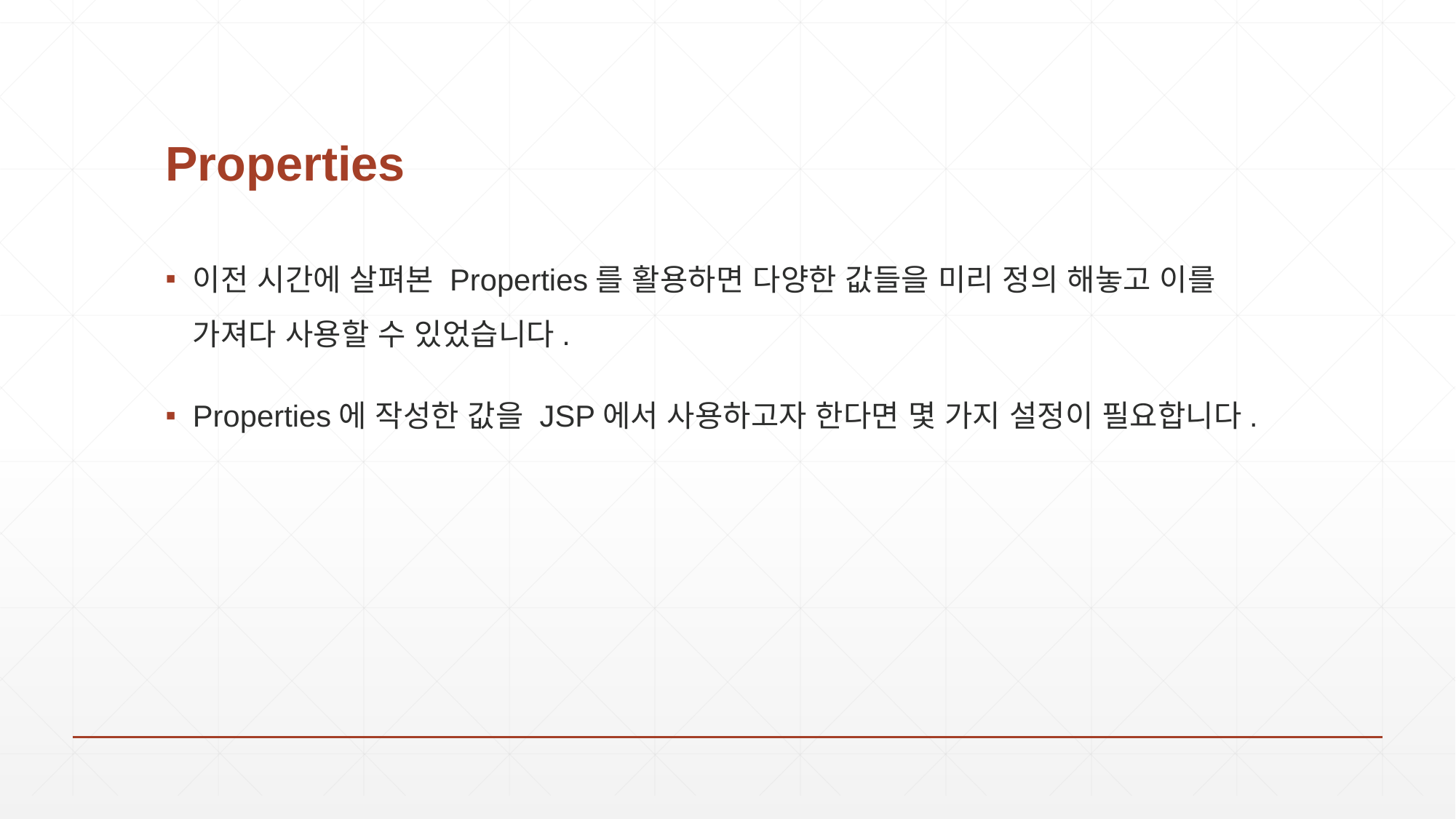

# Properties
이전 시간에 살펴본 Properties를 활용하면 다양한 값들을 미리 정의 해놓고 이를 가져다 사용할 수 있었습니다.
Properties에 작성한 값을 JSP에서 사용하고자 한다면 몇 가지 설정이 필요합니다.